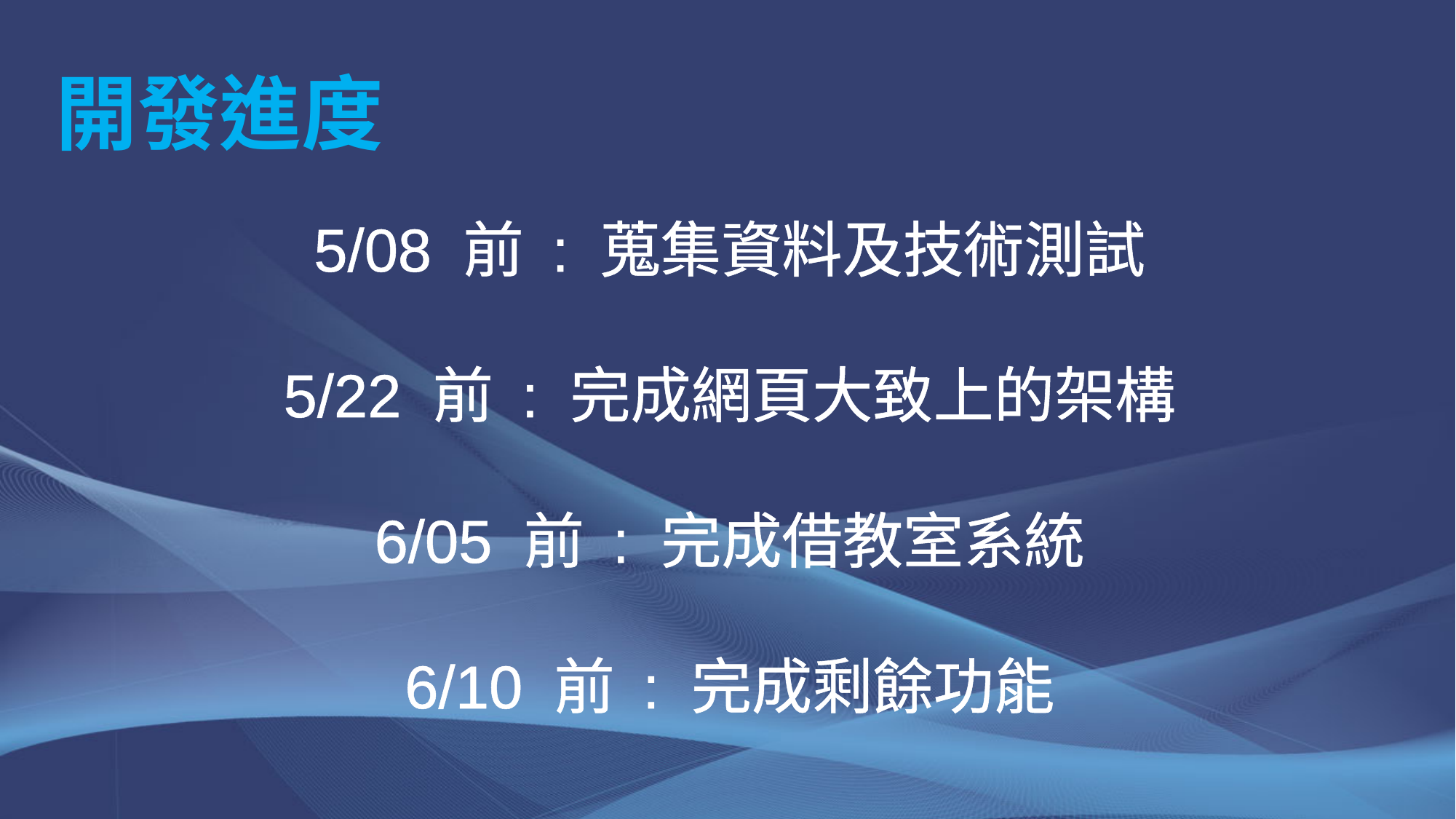

開發進度
5/08 前 : 蒐集資料及技術測試

5/22 前 : 完成網頁大致上的架構

6/05 前 : 完成借教室系統

6/10 前 : 完成剩餘功能